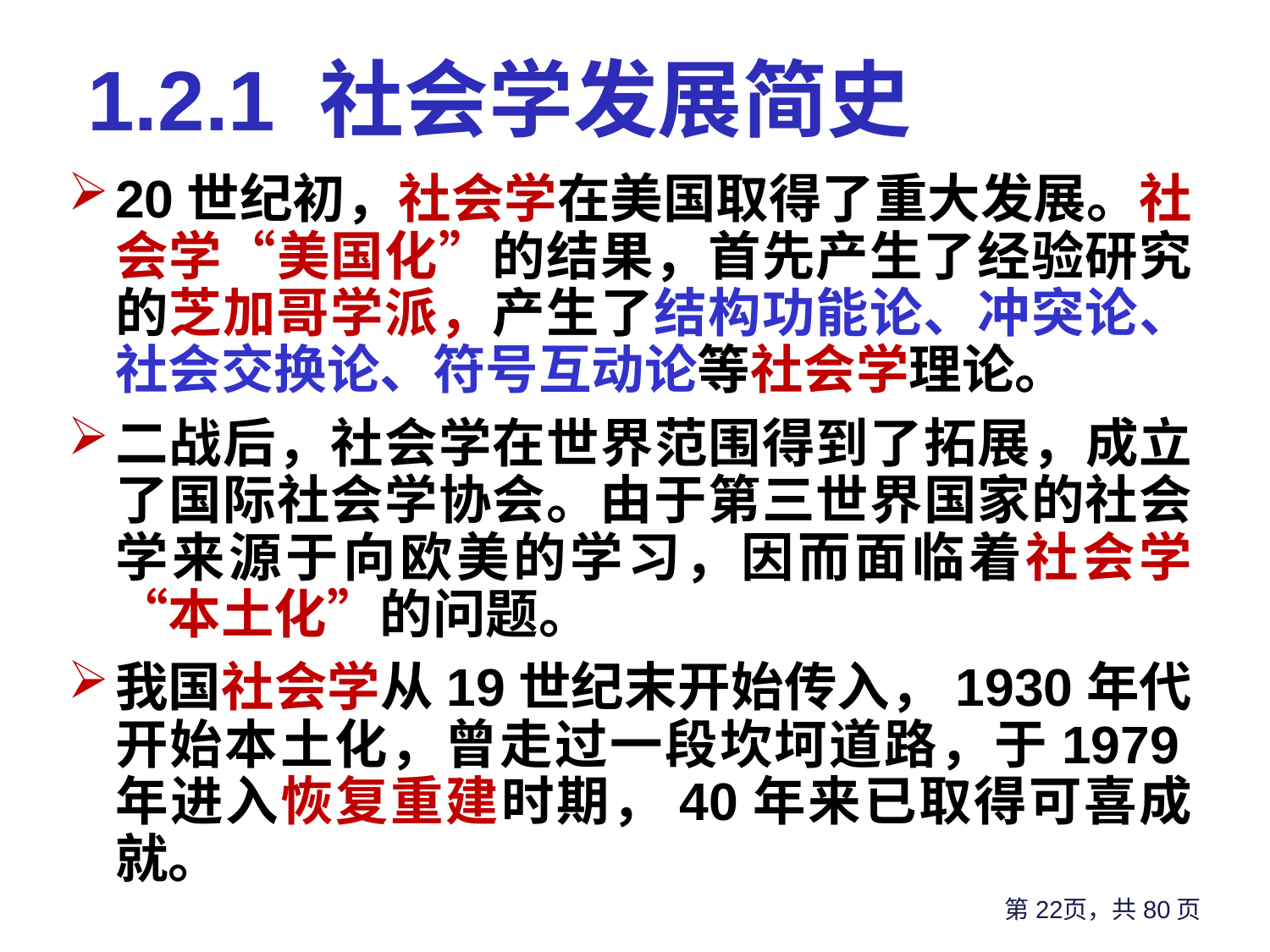

# 1.2.1 社会学发展简史
20世纪初，社会学在美国取得了重大发展。社会学“美国化”的结果，首先产生了经验研究的芝加哥学派，产生了结构功能论、冲突论、社会交换论、符号互动论等社会学理论。
二战后，社会学在世界范围得到了拓展，成立了国际社会学协会。由于第三世界国家的社会学来源于向欧美的学习，因而面临着社会学“本土化”的问题。
我国社会学从19世纪末开始传入，1930年代开始本土化，曾走过一段坎坷道路，于1979年进入恢复重建时期，40年来已取得可喜成就。
第22页，共80页